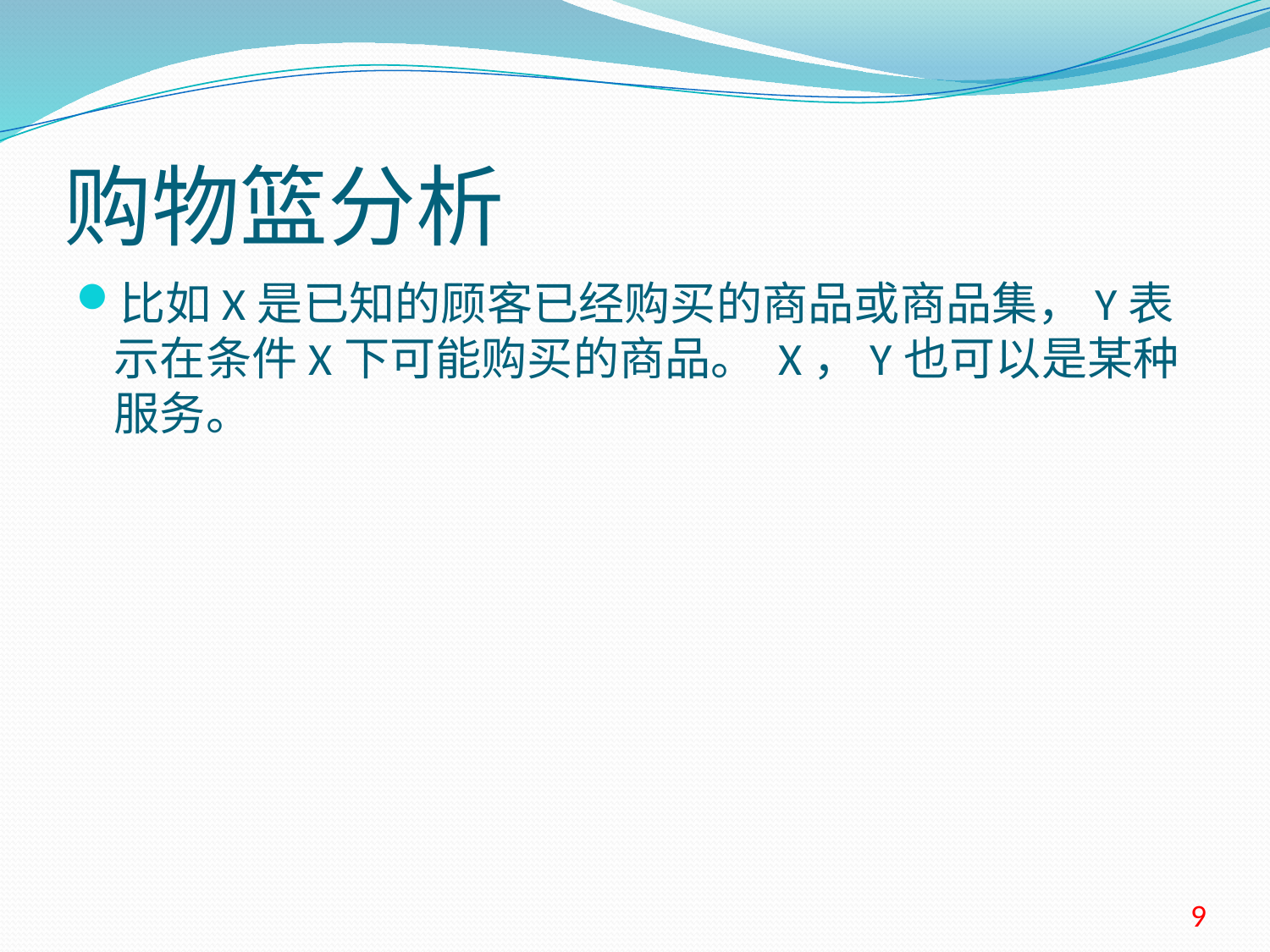

# 购物篮分析
比如X是已知的顾客已经购买的商品或商品集，Y表示在条件X下可能购买的商品。 X，Y也可以是某种服务。

9